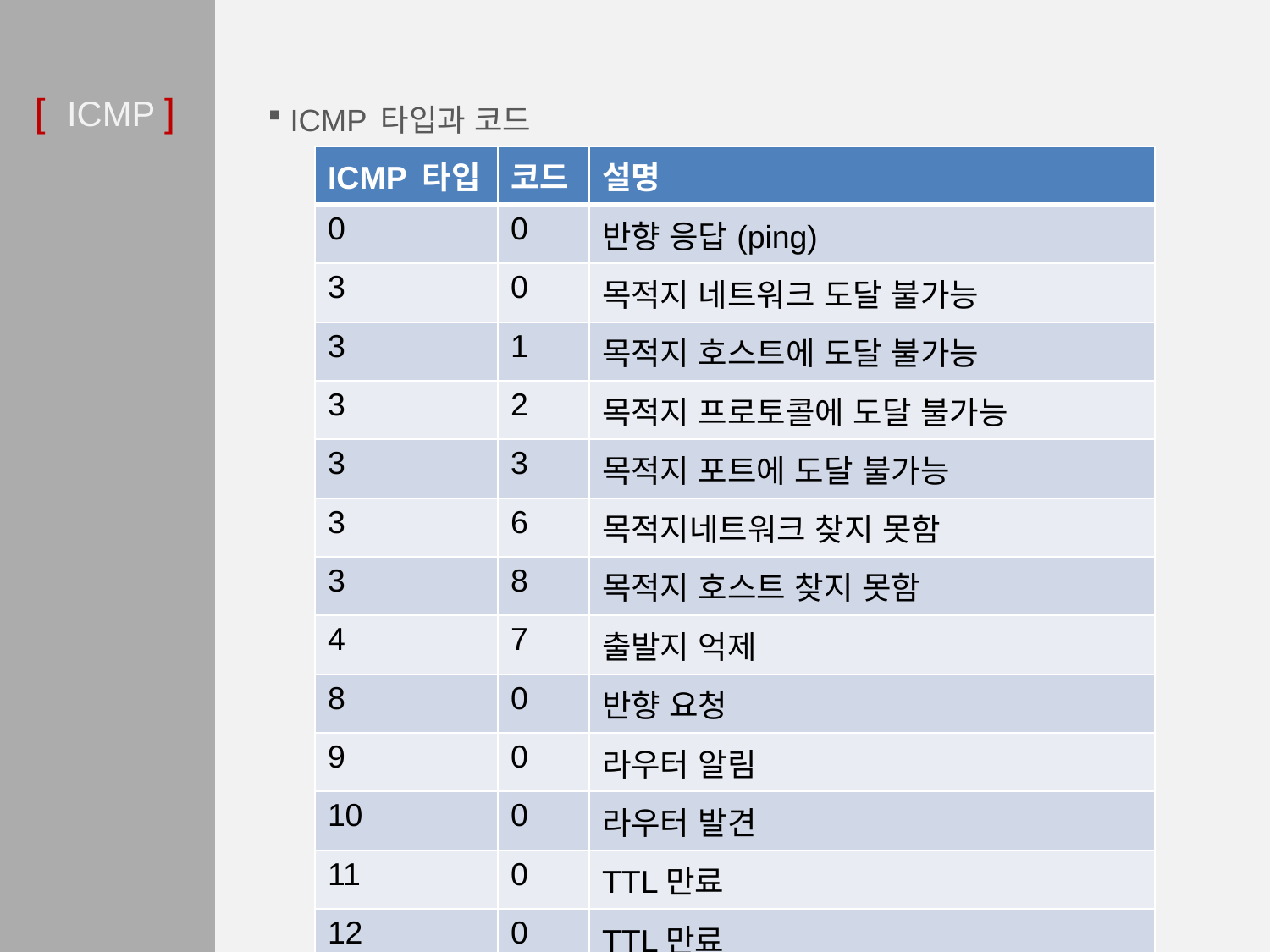

# [  ICMP ]
ICMP 타입과 코드
| ICMP 타입 | 코드 | 설명 |
| --- | --- | --- |
| 0 | 0 | 반향 응답(ping) |
| 3 | 0 | 목적지 네트워크 도달 불가능 |
| 3 | 1 | 목적지 호스트에 도달 불가능 |
| 3 | 2 | 목적지 프로토콜에 도달 불가능 |
| 3 | 3 | 목적지 포트에 도달 불가능 |
| 3 | 6 | 목적지네트워크 찾지 못함 |
| 3 | 8 | 목적지 호스트 찾지 못함 |
| 4 | 7 | 출발지 억제 |
| 8 | 0 | 반향 요청 |
| 9 | 0 | 라우터 알림 |
| 10 | 0 | 라우터 발견 |
| 11 | 0 | TTL만료 |
| 12 | 0 | TTL만료 |